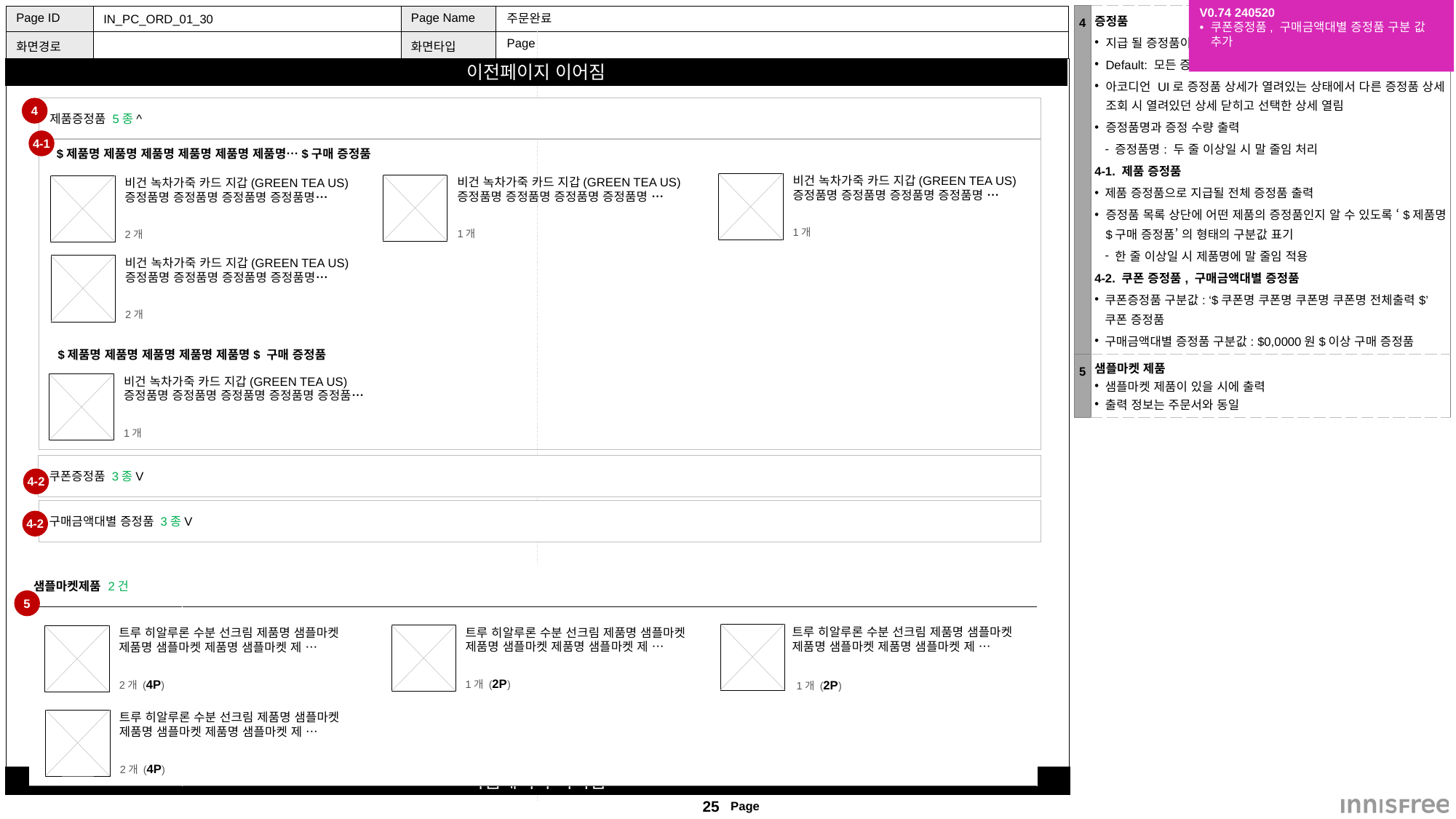

V0.74 240520
쿠폰증정품, 구매금액대별 증정품 구분 값 추가
| 4 | 증정품 지급 될 증정품이 있을 시 출력되는 영역 Default: 모든 증정품 영역 닫혀있는 상태 아코디언 UI로 증정품 상세가 열려있는 상태에서 다른 증정품 상세 조회 시 열려있던 상세 닫히고 선택한 상세 열림 증정품명과 증정 수량 출력 증정품명: 두 줄 이상일 시 말 줄임 처리 4-1. 제품 증정품 제품 증정품으로 지급될 전체 증정품 출력 증정품 목록 상단에 어떤 제품의 증정품인지 알 수 있도록 ‘$제품명$구매 증정품’ 의 형태의 구분값 표기 한 줄 이상일 시 제품명에 말 줄임 적용 4-2. 쿠폰 증정품, 구매금액대별 증정품 쿠폰증정품 구분값: ‘$쿠폰명 쿠폰명 쿠폰명 쿠폰명 전체출력$’ 쿠폰 증정품 구매금액대별 증정품 구분값: $0,0000원$이상 구매 증정품 |
| --- | --- |
| 5 | 샘플마켓 제품 샘플마켓 제품이 있을 시에 출력 출력 정보는 주문서와 동일 |
IN_PC_ORD_01_30
# 주문완료
Page
4
제품증정품 5종^
4-1

$제품명 제품명 제품명 제품명 제품명 제품명…$구매 증정품

비건 녹차가죽 카드 지갑(GREEN TEA US) 증정품명 증정품명 증정품명 증정품명 …

비건 녹차가죽 카드 지갑(GREEN TEA US) 증정품명 증정품명 증정품명 증정품명 …
비건 녹차가죽 카드 지갑(GREEN TEA US) 증정품명 증정품명 증정품명 증정품명…
1개
1개
2개

비건 녹차가죽 카드 지갑(GREEN TEA US) 증정품명 증정품명 증정품명 증정품명…
2개
$제품명 제품명 제품명 제품명 제품명$ 구매 증정품

비건 녹차가죽 카드 지갑(GREEN TEA US) 증정품명 증정품명 증정품명 증정품명 증정품…
1개
쿠폰증정품 3종V
4-2
구매금액대별 증정품 3종V
4-2
| 샘플마켓제품 2건 |  |
| --- | --- |
|  |  |
5

트루 히알루론 수분 선크림 제품명 샘플마켓 제품명 샘플마켓 제품명 샘플마켓 제 …
트루 히알루론 수분 선크림 제품명 샘플마켓 제품명 샘플마켓 제품명 샘플마켓 제 …
트루 히알루론 수분 선크림 제품명 샘플마켓 제품명 샘플마켓 제품명 샘플마켓 제 …
1개 (2P)
2개 (4P)
1개 (2P)

트루 히알루론 수분 선크림 제품명 샘플마켓 제품명 샘플마켓 제품명 샘플마켓 제 …
2개 (4P)